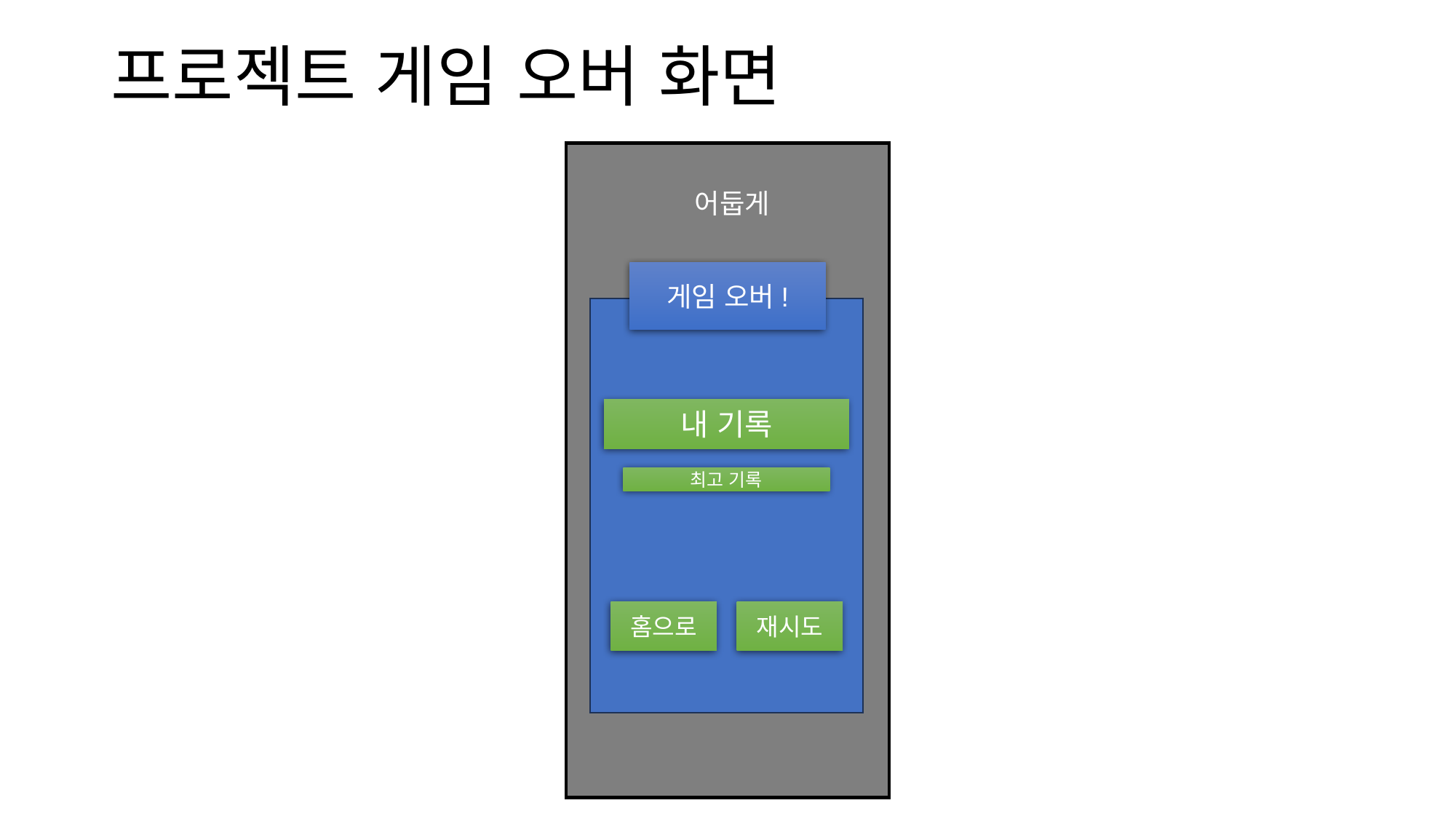

# 프로젝트 게임 오버 화면

어둡게
게임 오버!

내 기록
최고 기록
재시도
홈으로